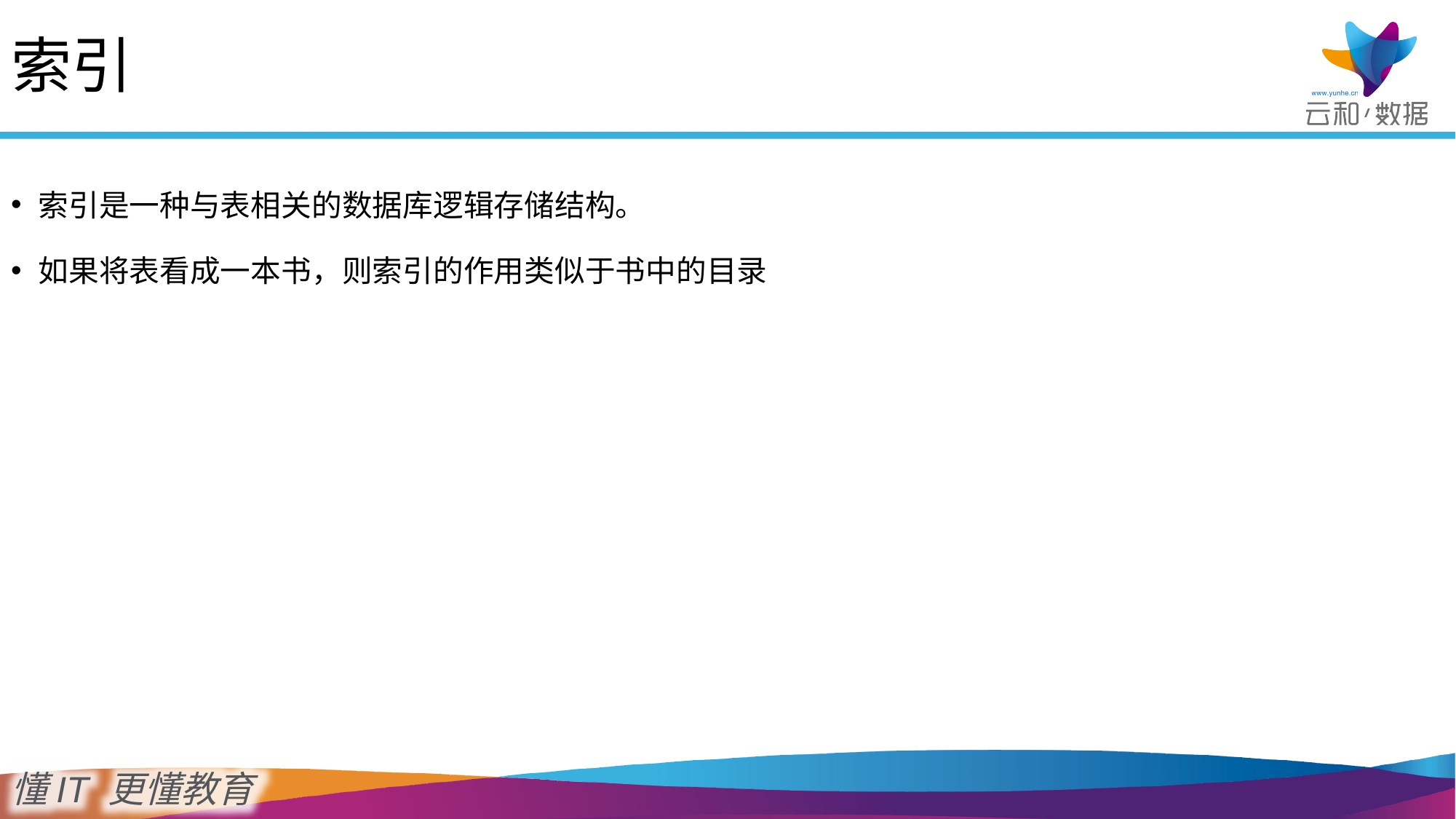

索引
索引是一种与表相关的数据库逻辑存储结构。
如果将表看成一本书，则索引的作用类似于书中的目录